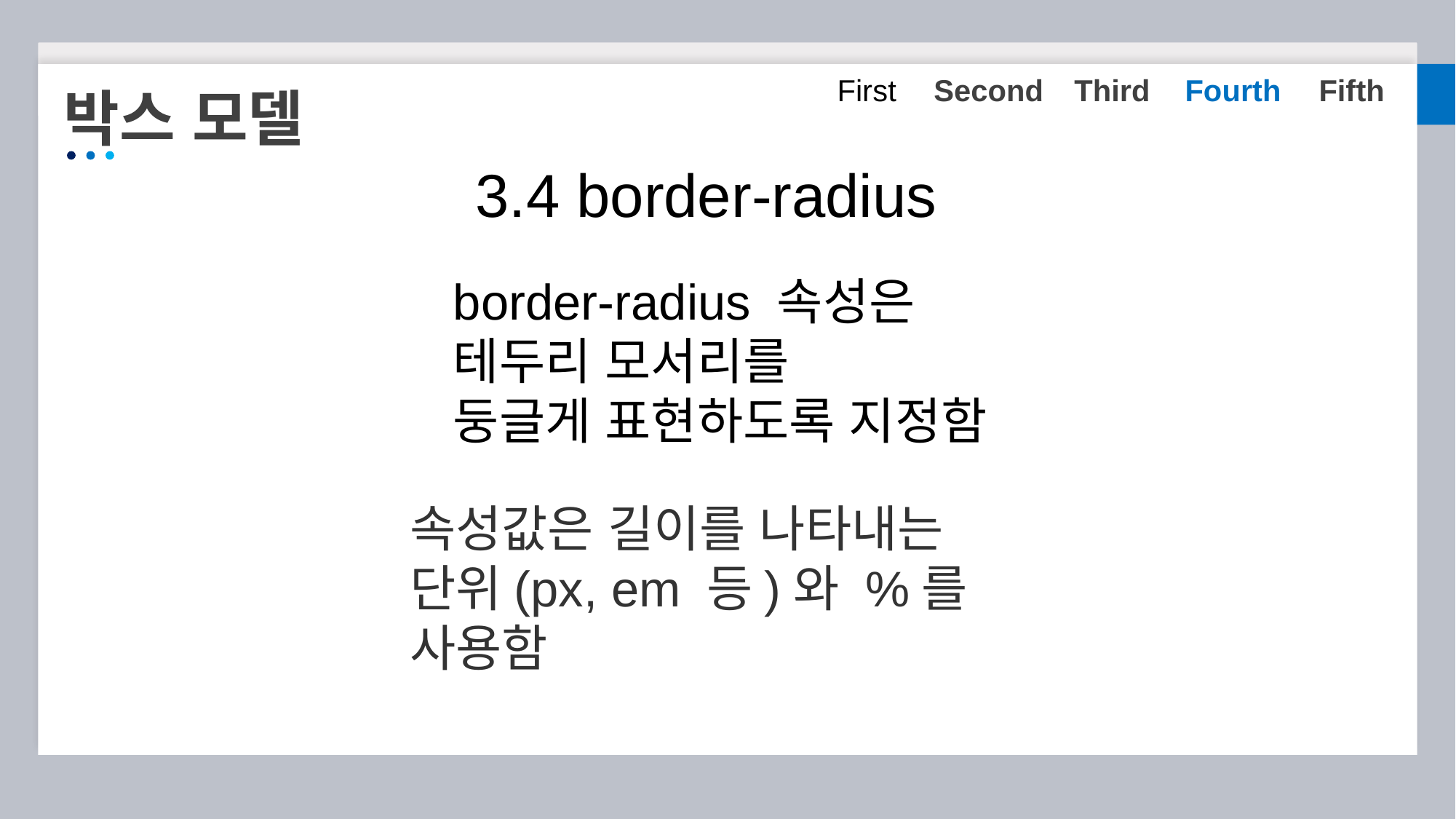

First
Second
Third
Fourth
Fifth
박스 모델

3.4 border-radius
border-radius 속성은
테두리 모서리를
둥글게 표현하도록 지정함
속성값은 길이를 나타내는
단위(px, em 등)와 %를 사용함